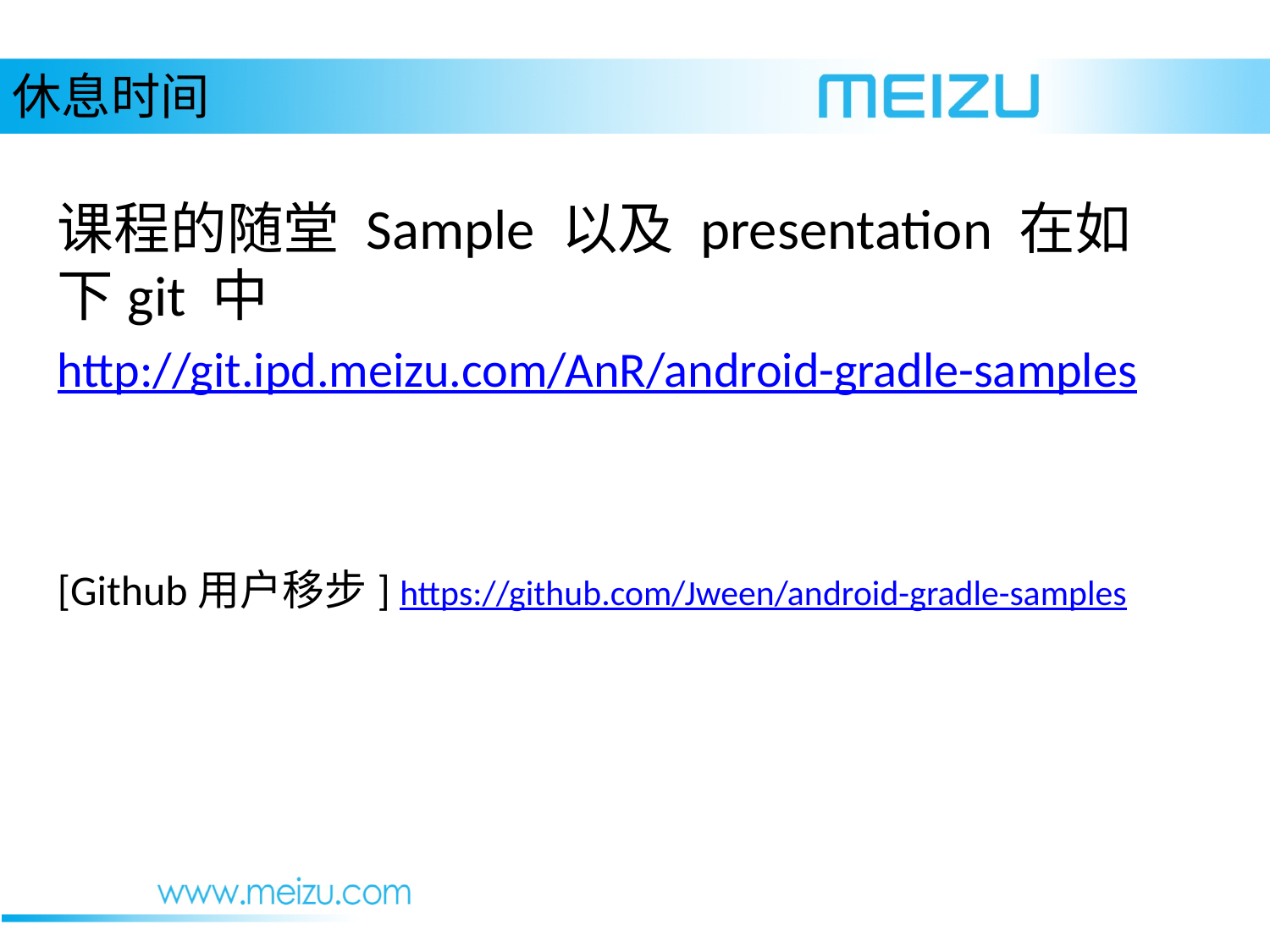

# 休息时间
课程的随堂 Sample 以及 presentation 在如下git 中
http://git.ipd.meizu.com/AnR/android-gradle-samples

[Github用户移步] https://github.com/Jween/android-gradle-samples